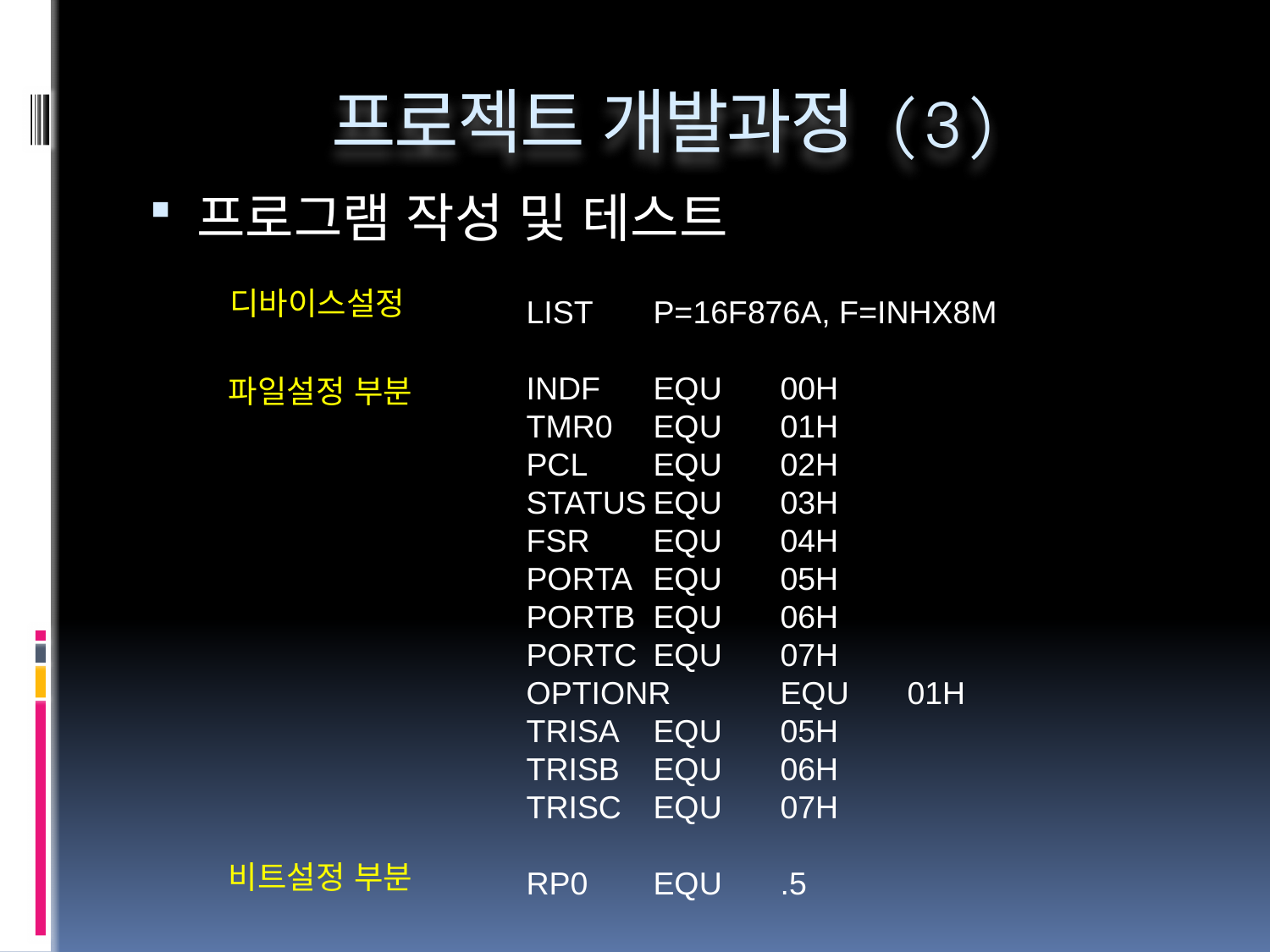

# 프로젝트 개발과정 (3)
프로그램 작성 및 테스트
디바이스설정
	LIST	P=16F876A, F=INHX8M

	INDF	EQU	00H
	TMR0	EQU	01H
	PCL	EQU	02H
	STATUS	EQU	03H
	FSR	EQU	04H
	PORTA	EQU	05H
	PORTB	EQU	06H
	PORTC	EQU	07H
	OPTIONR	EQU	01H
	TRISA	EQU	05H
	TRISB	EQU	06H
	TRISC	EQU	07H

	RP0	EQU	.5
파일설정 부분
비트설정 부분